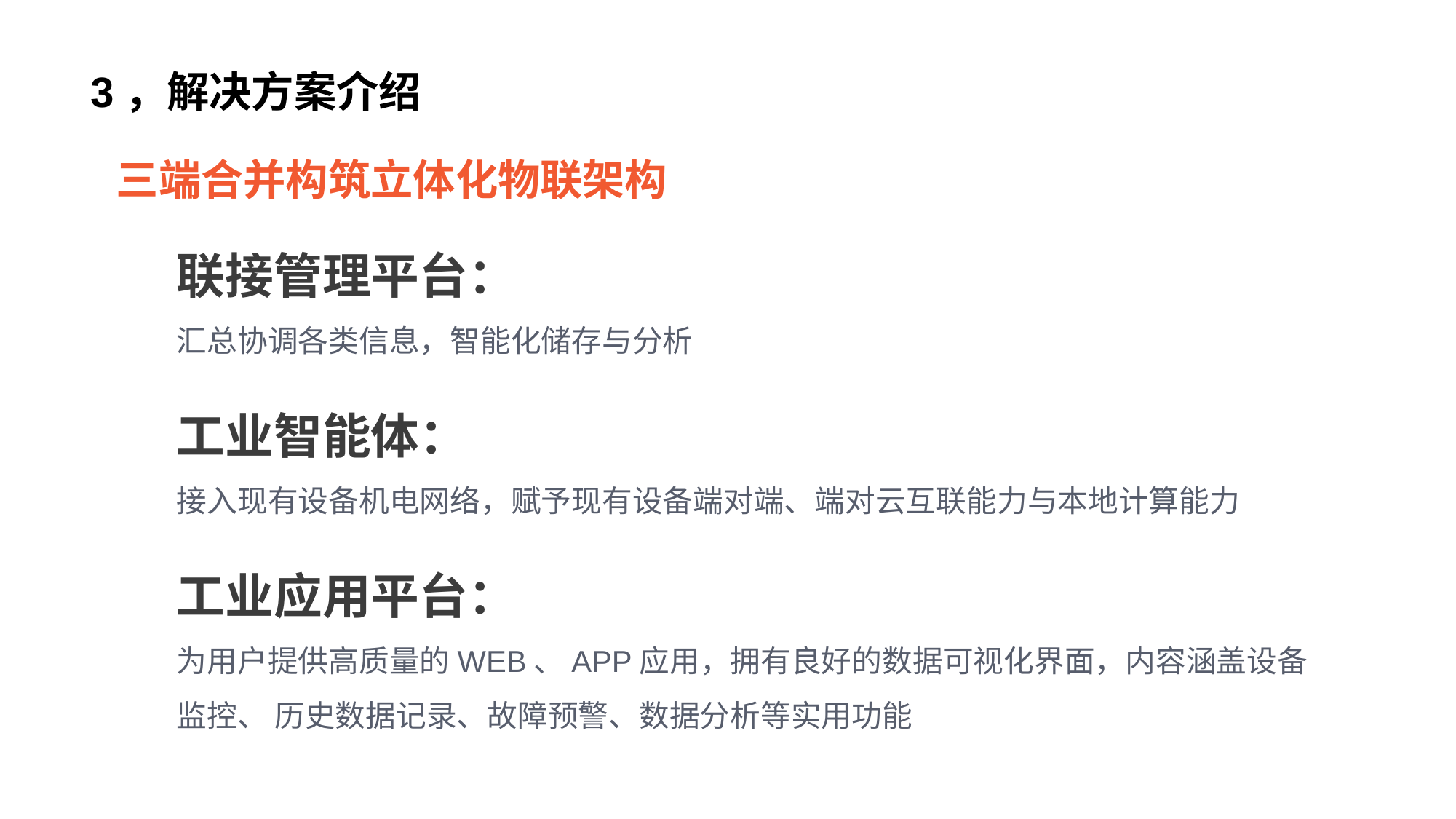

3，解决方案介绍
三端合并构筑立体化物联架构
联接管理平台：
汇总协调各类信息，智能化储存与分析
工业智能体：
接入现有设备机电网络，赋予现有设备端对端、端对云互联能力与本地计算能力
工业应用平台：
为用户提供高质量的WEB、APP应用，拥有良好的数据可视化界面，内容涵盖设备监控、 历史数据记录、故障预警、数据分析等实用功能